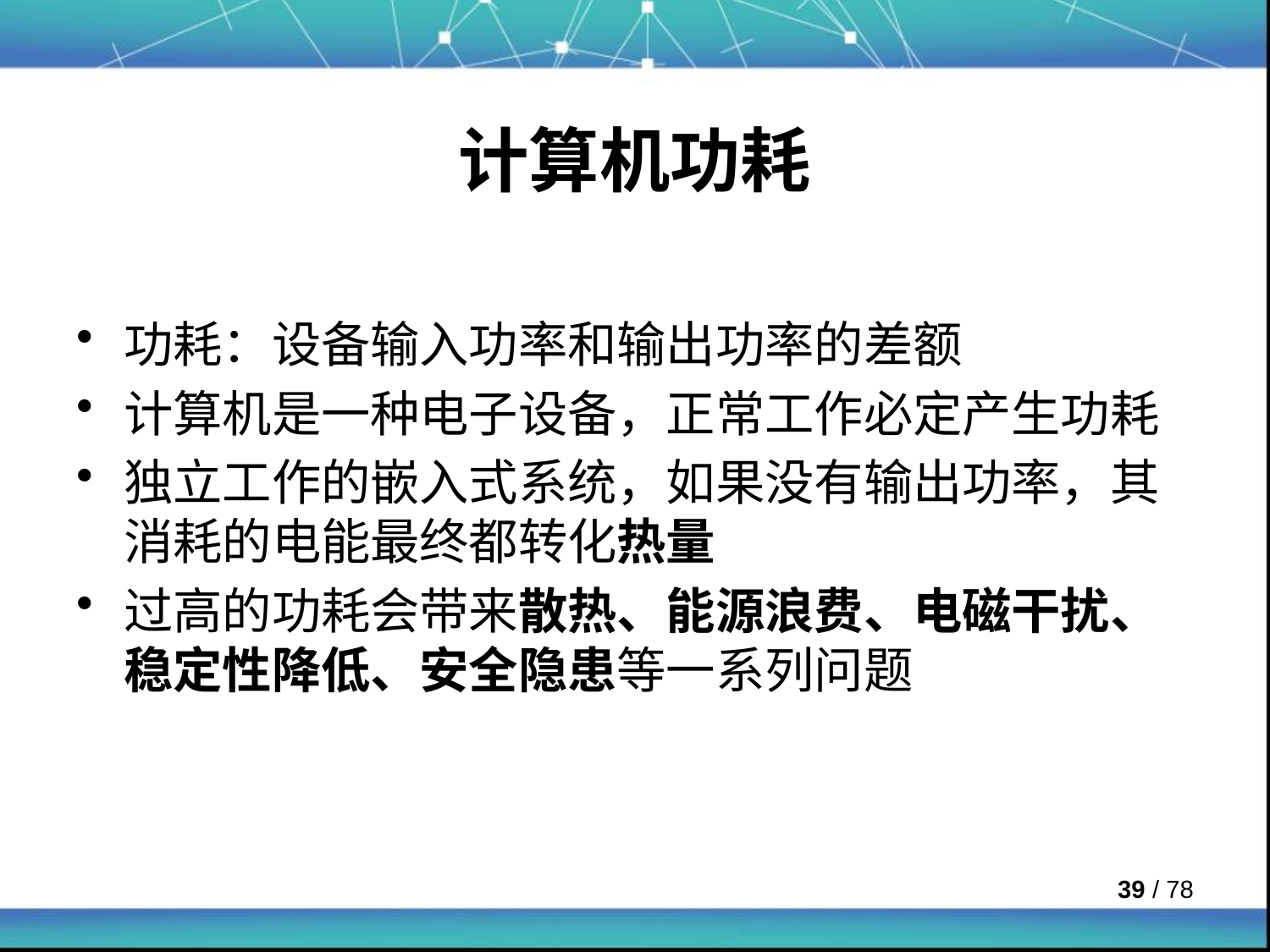

# 计算机功耗
功耗：设备输入功率和输出功率的差额
计算机是一种电子设备，正常工作必定产生功耗
独立工作的嵌入式系统，如果没有输出功率，其消耗的电能最终都转化热量
过高的功耗会带来散热、能源浪费、电磁干扰、稳定性降低、安全隐患等一系列问题
39 / 78